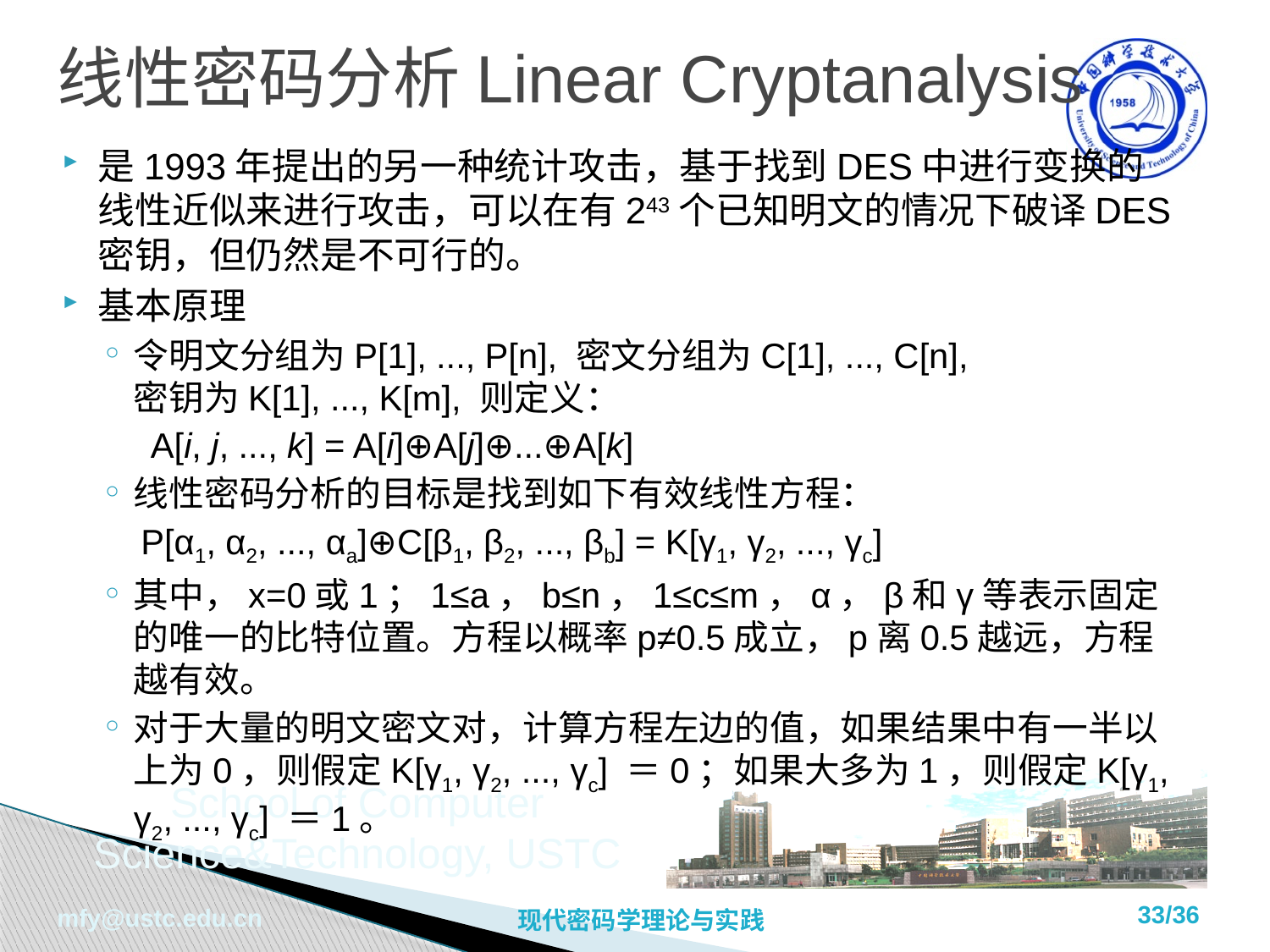

# 线性密码分析Linear Cryptanalysis
是1993年提出的另一种统计攻击，基于找到DES中进行变换的线性近似来进行攻击，可以在有243个已知明文的情况下破译DES密钥，但仍然是不可行的。
基本原理
令明文分组为P[1], ..., P[n], 密文分组为C[1], ..., C[n],                    密钥为K[1], ..., K[m], 则定义：
     A[i, j, ..., k] = A[i]⊕A[j]⊕...⊕A[k]
线性密码分析的目标是找到如下有效线性方程：
    P[α1, α2, ..., αa]⊕C[β1, β2, ..., βb] = K[γ1, γ2, ..., γc]
其中，x=0或1；1≤a，b≤n，1≤c≤m，α，β和γ等表示固定的唯一的比特位置。方程以概率p≠0.5成立，p离0.5越远，方程越有效。
对于大量的明文密文对，计算方程左边的值，如果结果中有一半以上为0，则假定K[γ1, γ2, ..., γc] ＝0；如果大多为1，则假定K[γ1, γ2, ..., γc] ＝1。